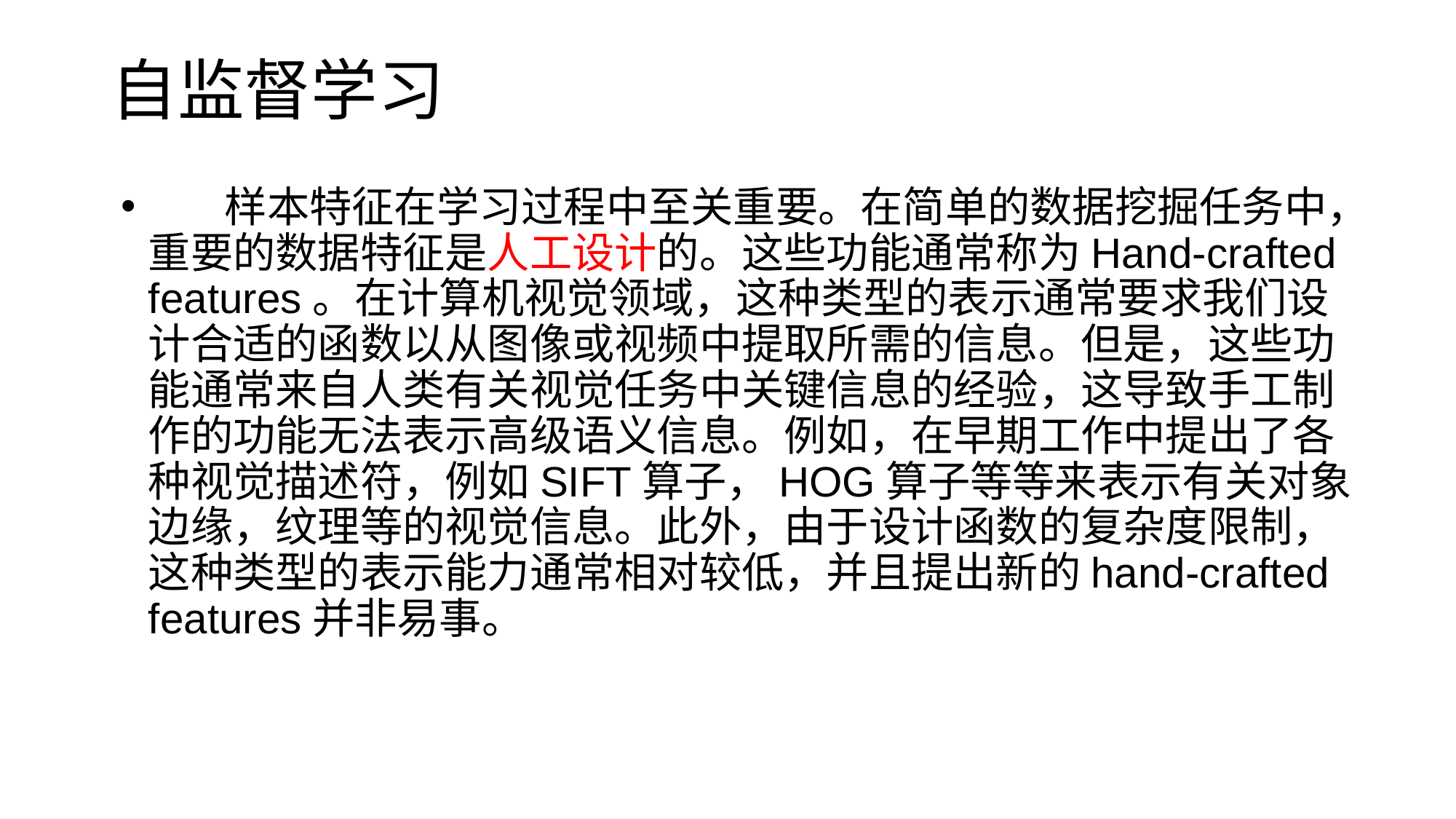

# 自监督学习
       样本特征在学习过程中至关重要。在简单的数据挖掘任务中，重要的数据特征是人工设计的。这些功能通常称为Hand-crafted features。在计算机视觉领域，这种类型的表示通常要求我们设计合适的函数以从图像或视频中提取所需的信息。但是，这些功能通常来自人类有关视觉任务中关键信息的经验，这导致手工制作的功能无法表示高级语义信息。例如，在早期工作中提出了各种视觉描述符，例如SIFT算子，HOG算子等等来表示有关对象边缘，纹理等的视觉信息。此外，由于设计函数的复杂度限制，这种类型的表示能力通常相对较低，并且提出新的hand-crafted features并非易事。